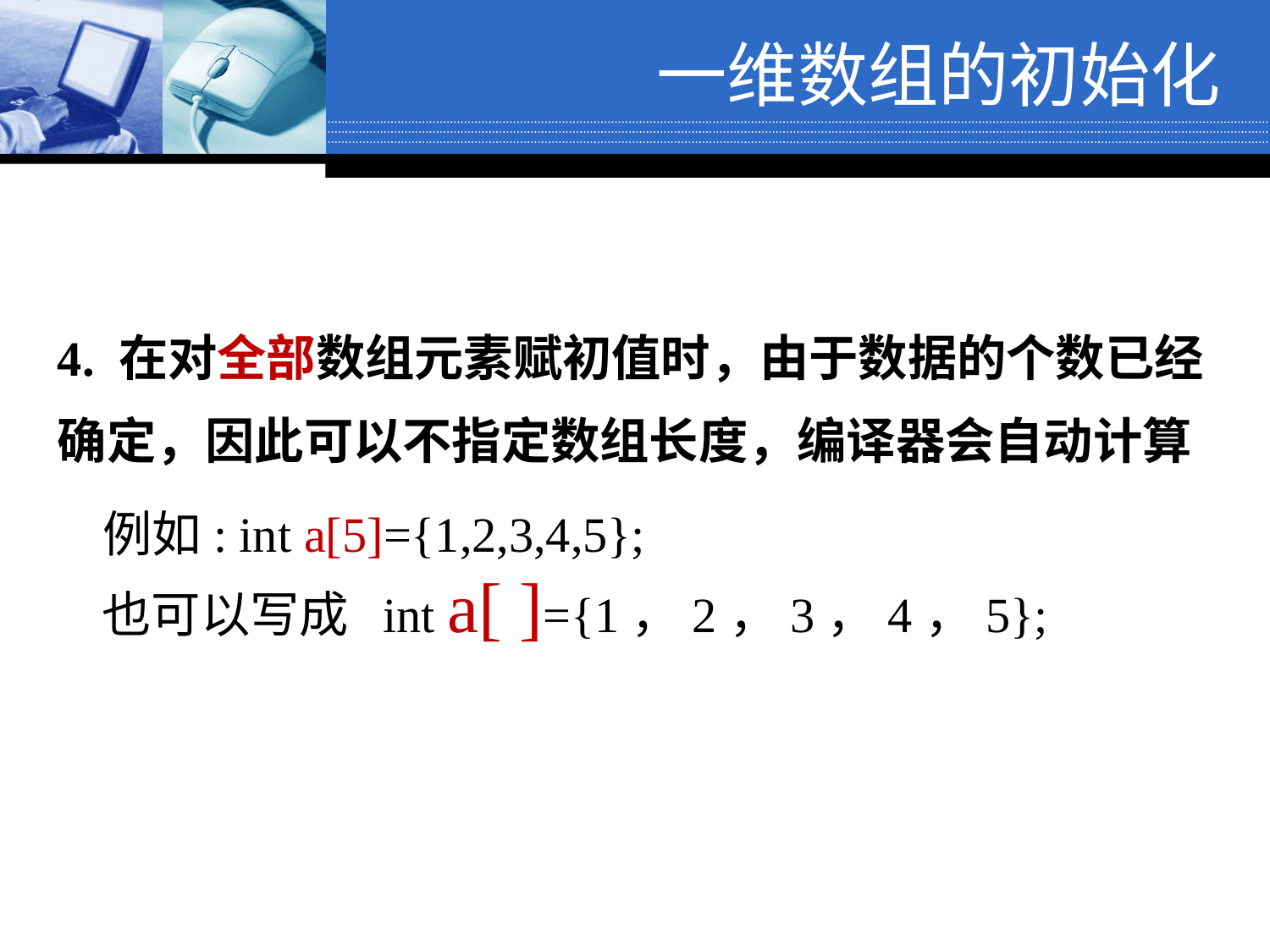

一维数组的初始化
4. 在对全部数组元素赋初值时，由于数据的个数已经确定，因此可以不指定数组长度，编译器会自动计算
   例如: int a[5]={1,2,3,4,5};
   也可以写成  int a[ ]={1，2，3，4，5};